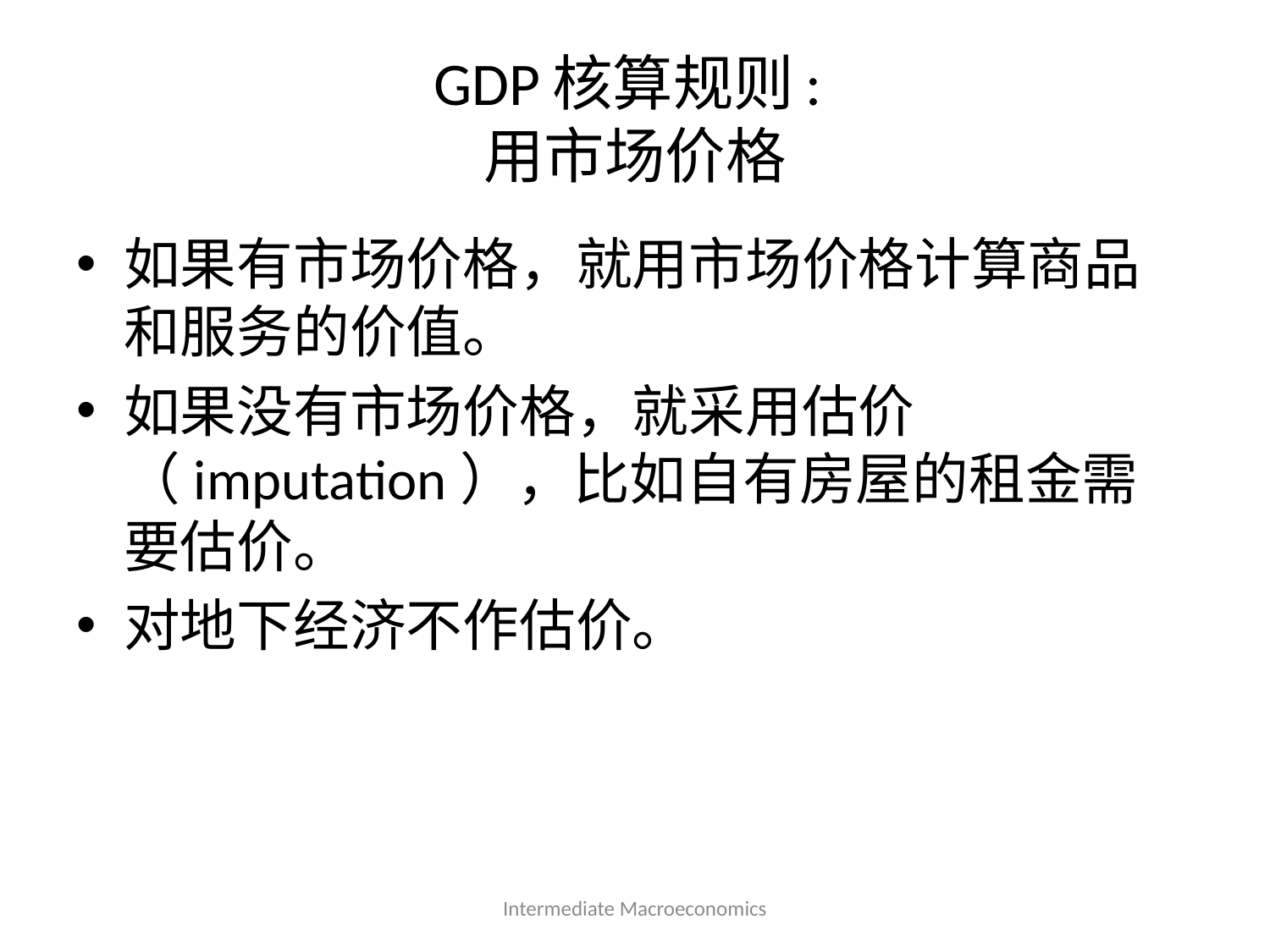

# GDP核算规则: 用市场价格
如果有市场价格，就用市场价格计算商品和服务的价值。
如果没有市场价格，就采用估价（imputation），比如自有房屋的租金需要估价。
对地下经济不作估价。
Intermediate Macroeconomics